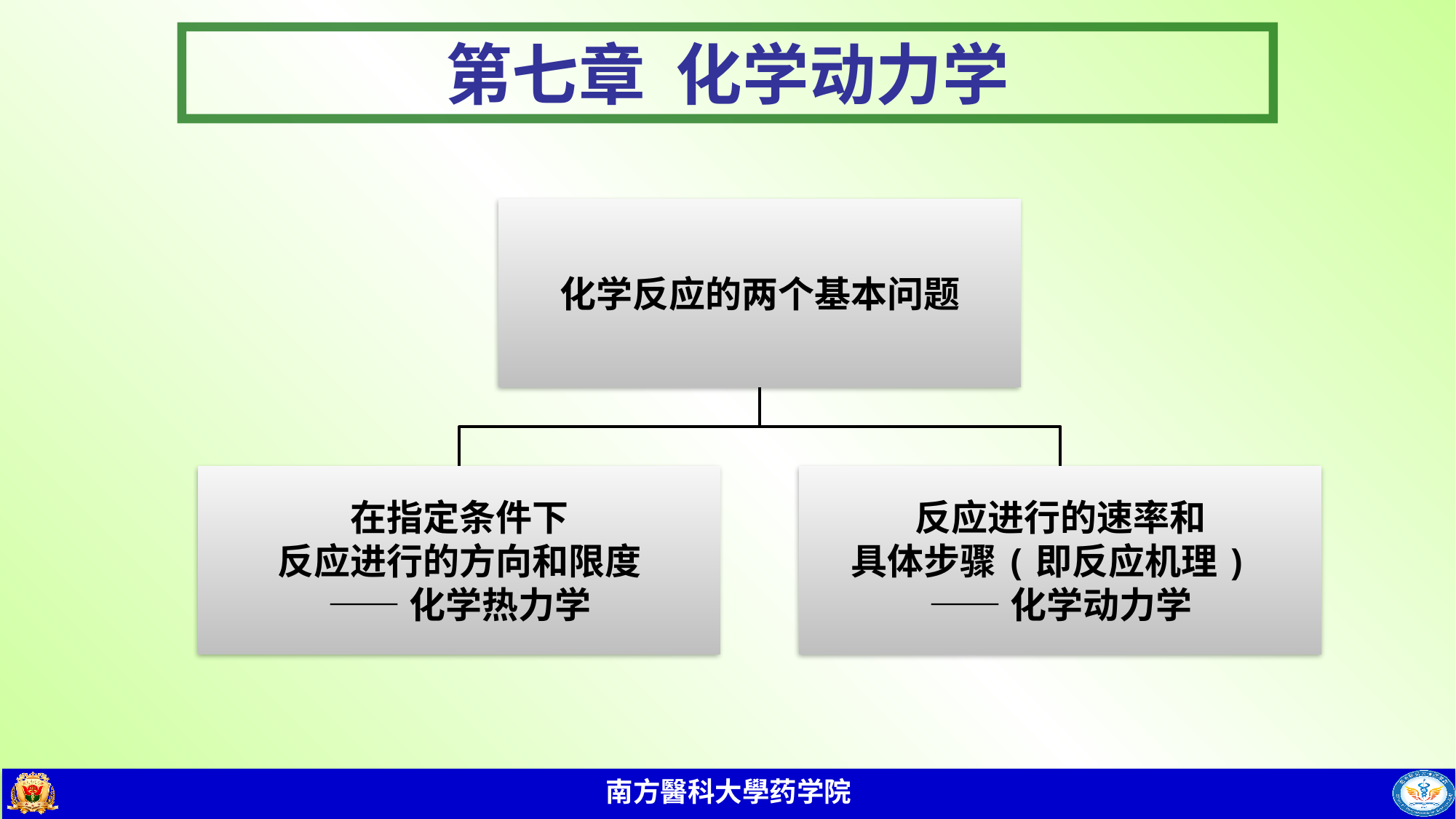

# 第七章  化学动力学
化学反应的两个基本问题
在指定条件下
反应进行的方向和限度
——化学热力学
反应进行的速率和
具体步骤(即反应机理)
——化学动力学